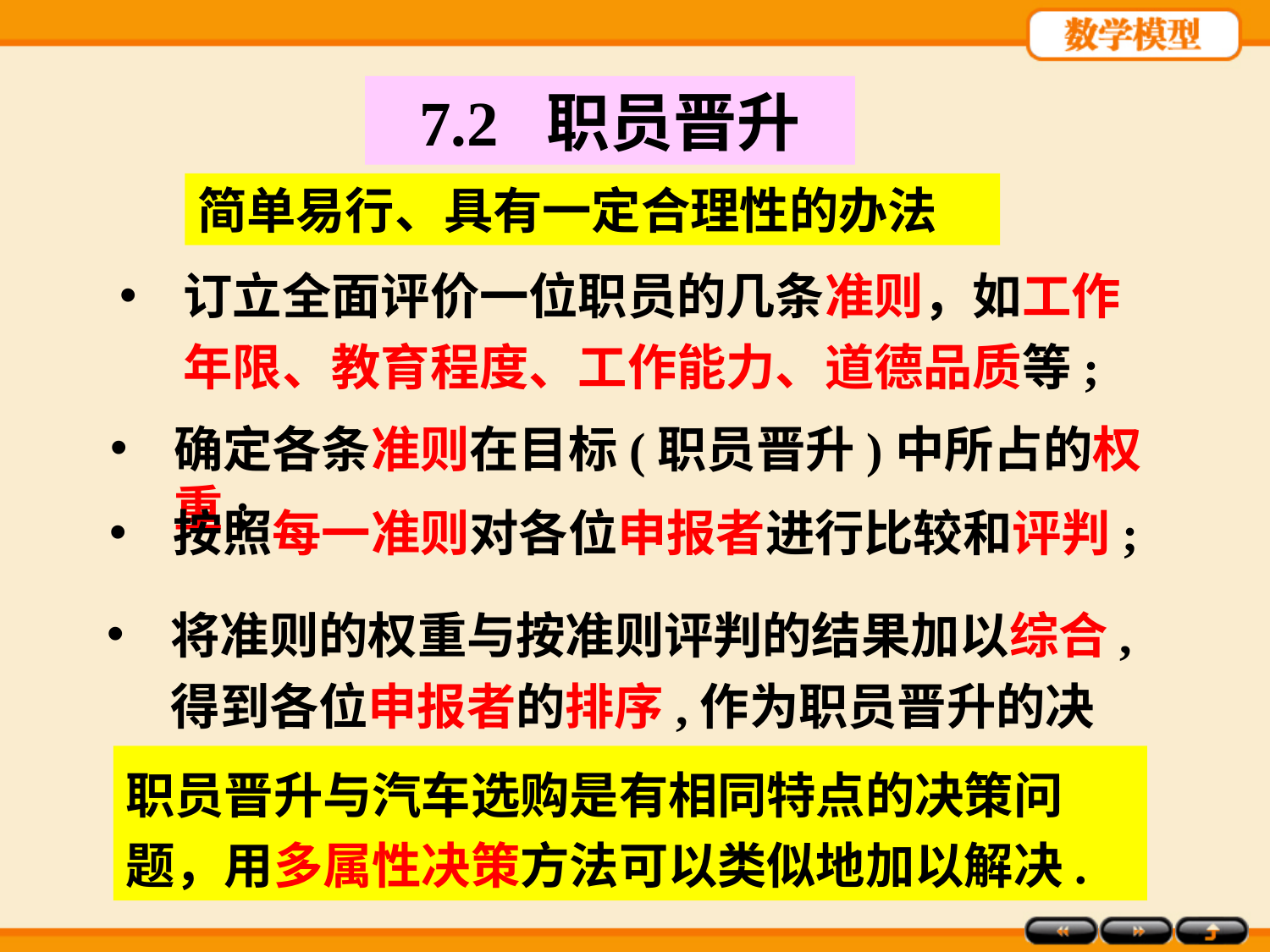

7.2	职员晋升
简单易行、具有一定合理性的办法
订立全面评价一位职员的几条准则，如工作年限、教育程度、工作能力、道德品质等;
确定各条准则在目标(职员晋升)中所占的权重;
按照每一准则对各位申报者进行比较和评判;
将准则的权重与按准则评判的结果加以综合,得到各位申报者的排序,作为职员晋升的决策.
职员晋升与汽车选购是有相同特点的决策问题，用多属性决策方法可以类似地加以解决.